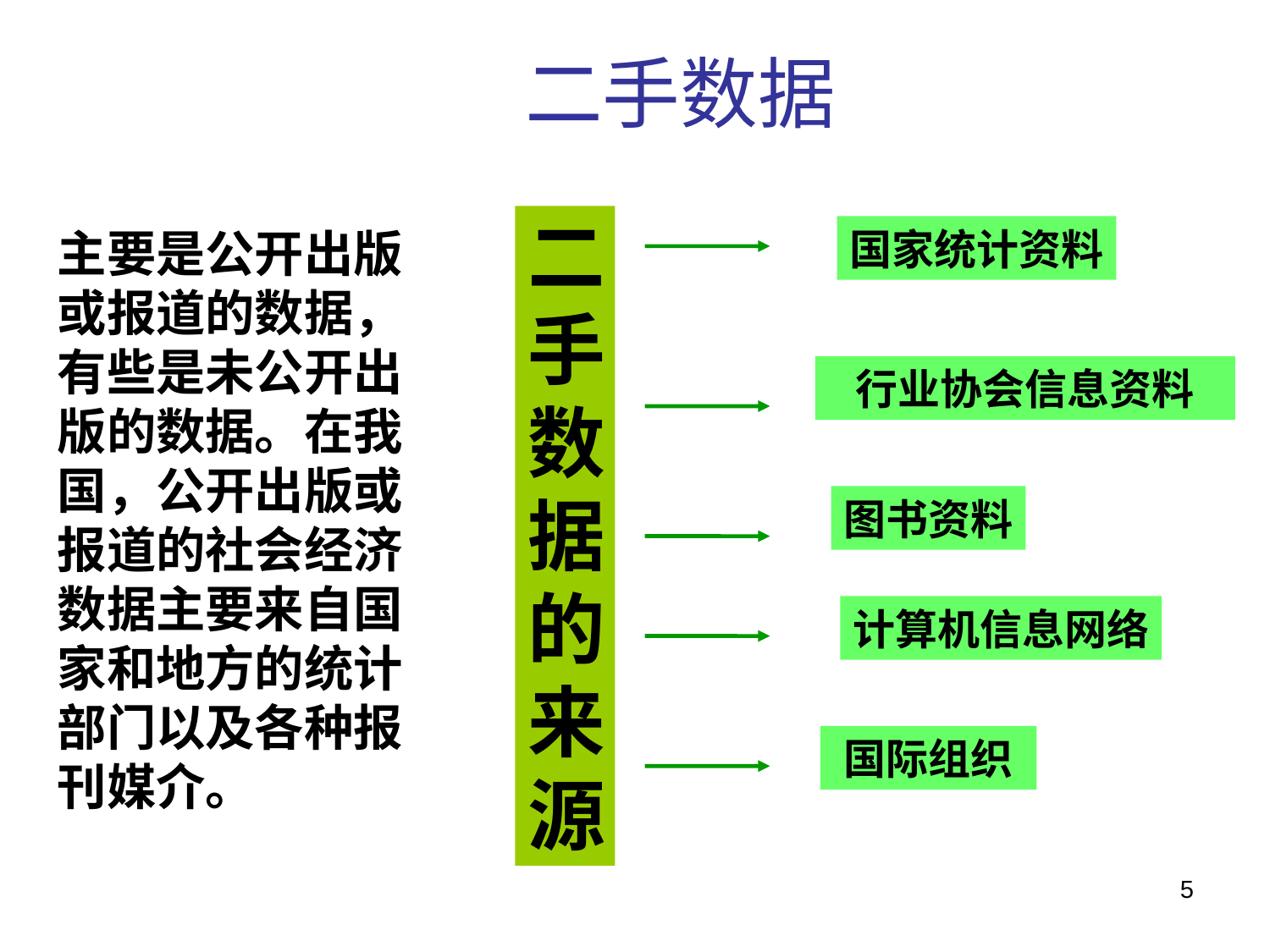

二手数据
# 二手数据的来源
主要是公开出版或报道的数据，有些是未公开出版的数据。在我国，公开出版或报道的社会经济数据主要来自国家和地方的统计部门以及各种报刊媒介。
国家统计资料

行业协会信息资料

图书资料

计算机信息网络

国际组织

5